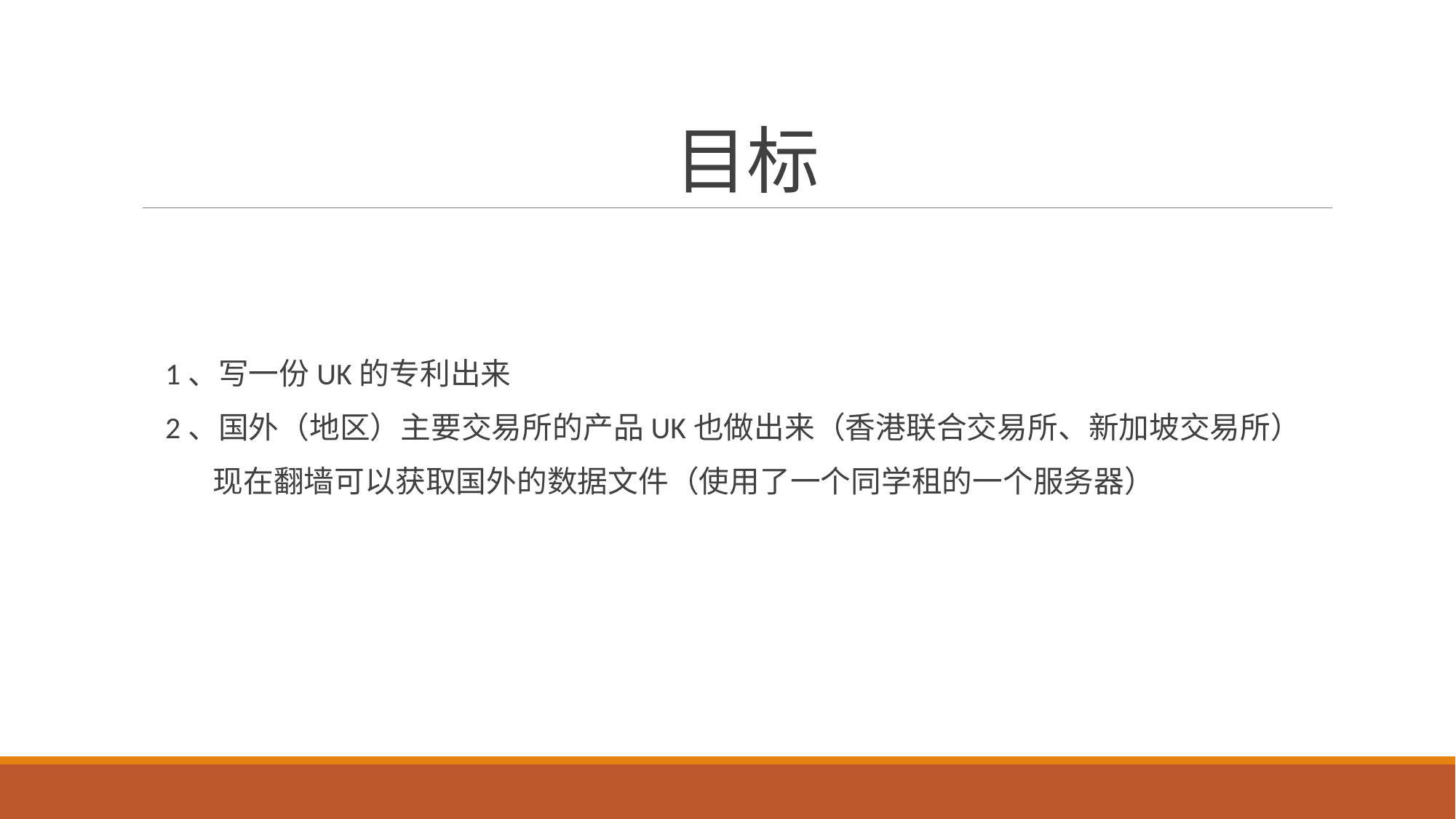

# 目标
1、写一份UK的专利出来
2、国外（地区）主要交易所的产品UK也做出来（香港联合交易所、新加坡交易所）
      现在翻墙可以获取国外的数据文件（使用了一个同学租的一个服务器）